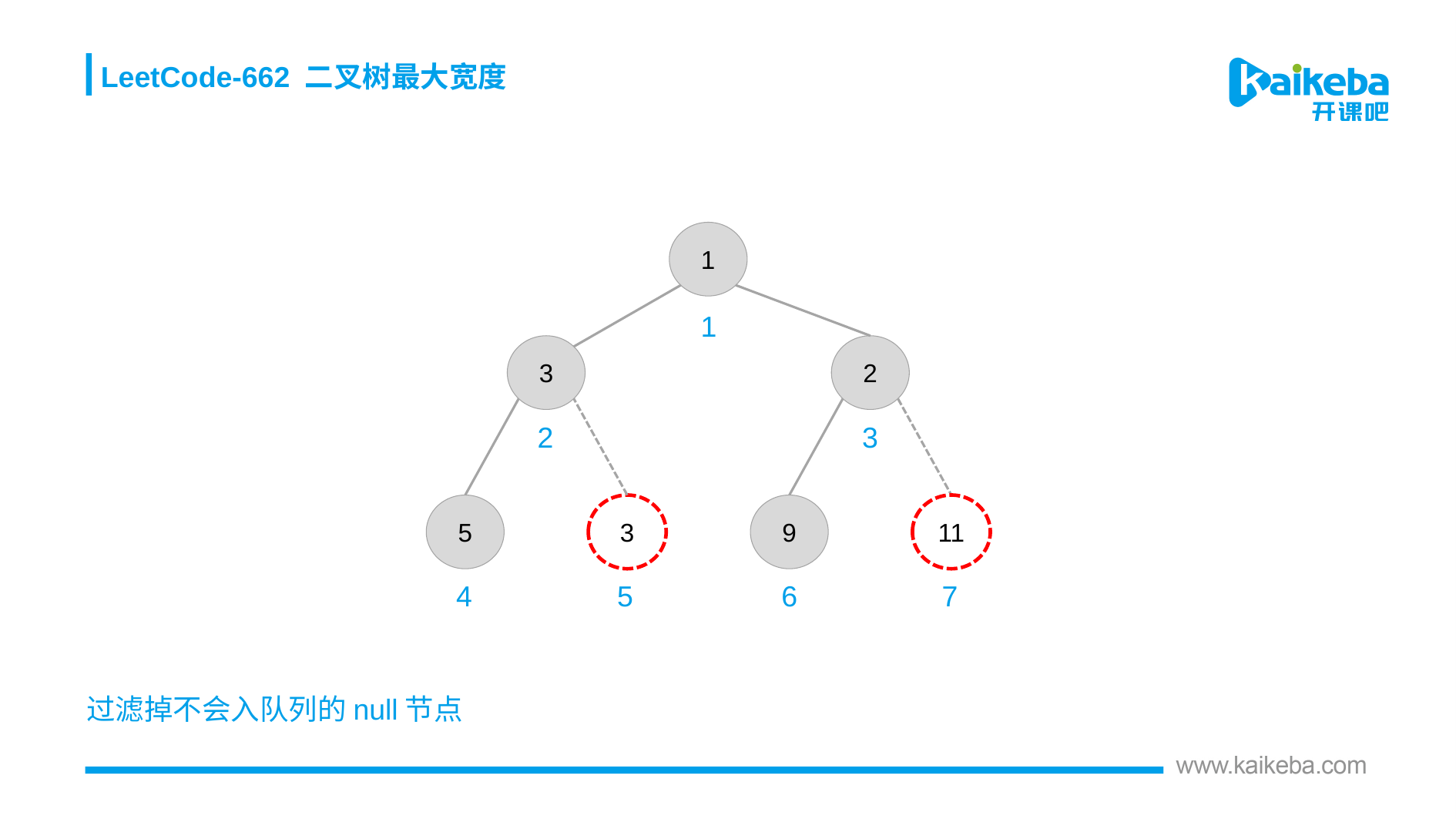

LeetCode-662 二叉树最大宽度
1
1
3
2
3
2
5
3
9
11
4
5
7
6
过滤掉不会入队列的null节点